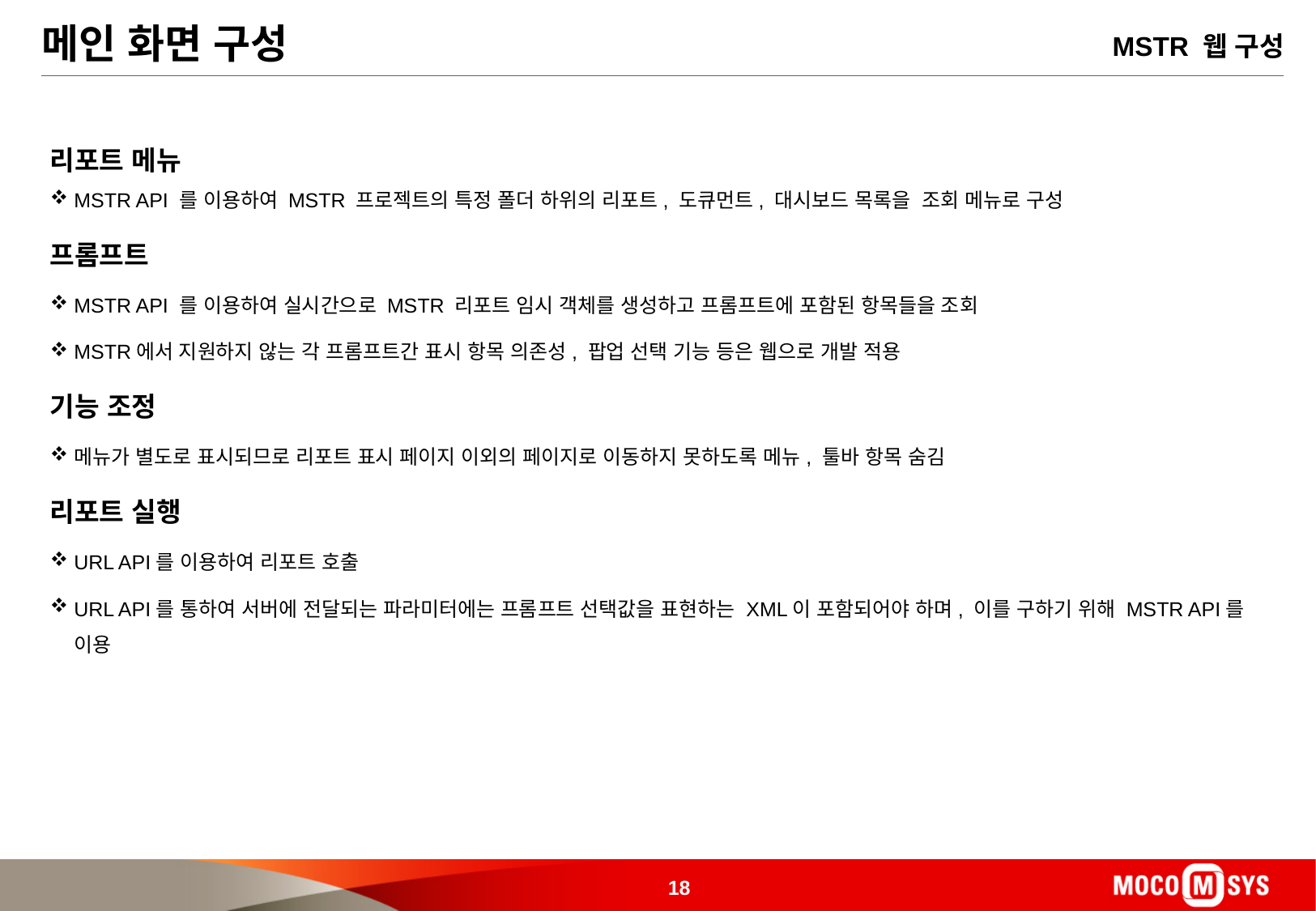

# 메인 화면 구성
MSTR 웹 구성
리포트 메뉴
MSTR API 를 이용하여 MSTR 프로젝트의 특정 폴더 하위의 리포트, 도큐먼트, 대시보드 목록을  조회 메뉴로 구성
프롬프트
MSTR API 를 이용하여 실시간으로 MSTR 리포트 임시 객체를 생성하고 프롬프트에 포함된 항목들을 조회
MSTR에서 지원하지 않는 각 프롬프트간 표시 항목 의존성, 팝업 선택 기능 등은 웹으로 개발 적용
기능 조정
메뉴가 별도로 표시되므로 리포트 표시 페이지 이외의 페이지로 이동하지 못하도록 메뉴, 툴바 항목 숨김
리포트 실행
URL API를 이용하여 리포트 호출
URL API를 통하여 서버에 전달되는 파라미터에는 프롬프트 선택값을 표현하는 XML이 포함되어야 하며, 이를 구하기 위해 MSTR API를 이용